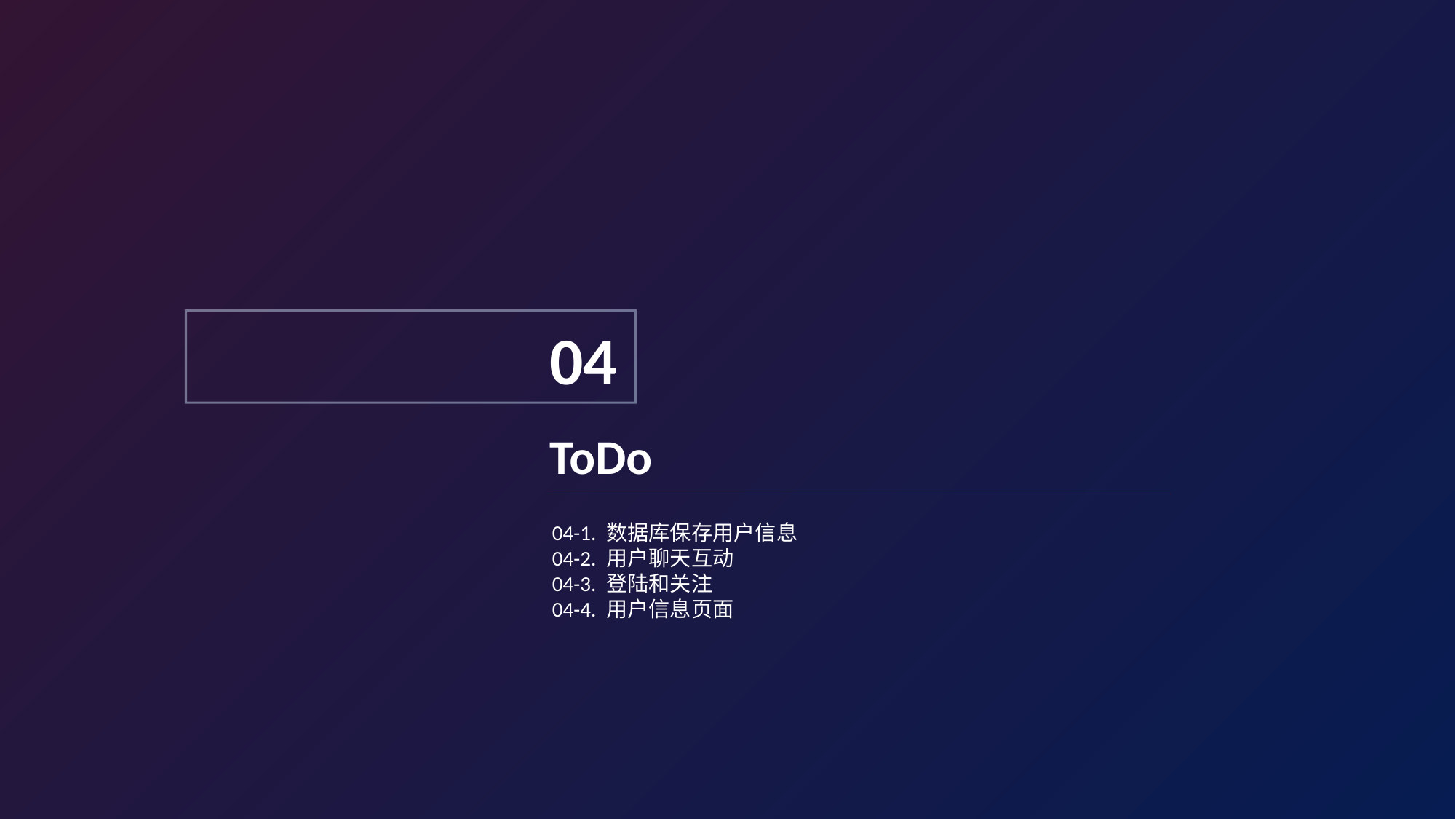

04
ToDo
04-1. 数据库保存用户信息
04-2. 用户聊天互动
04-3. 登陆和关注
04-4. 用户信息页面